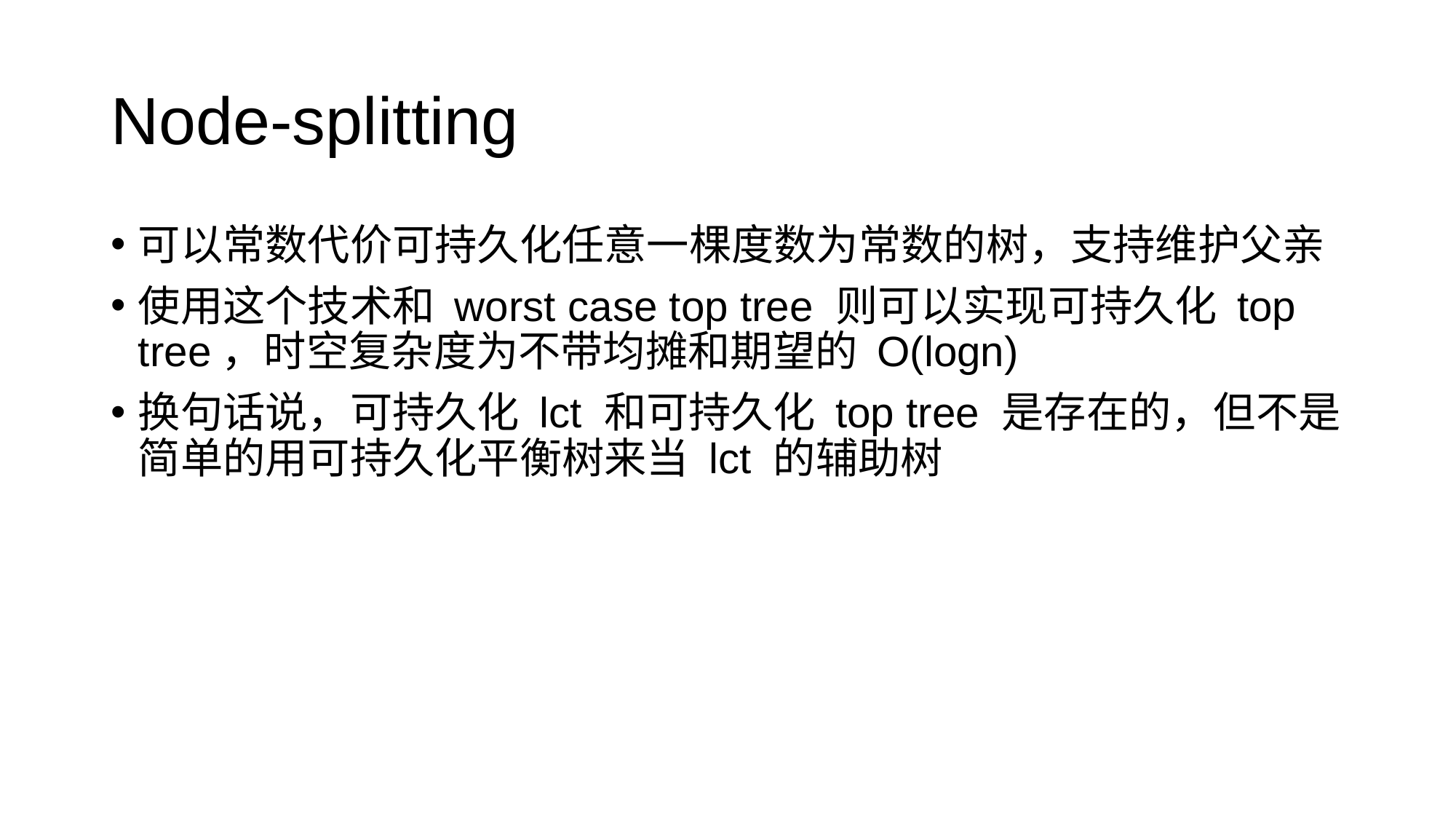

# Node-splitting
可以常数代价可持久化任意一棵度数为常数的树，支持维护父亲
使用这个技术和 worst case top tree 则可以实现可持久化 top tree，时空复杂度为不带均摊和期望的 O(logn)
换句话说，可持久化 lct 和可持久化 top tree 是存在的，但不是简单的用可持久化平衡树来当 lct 的辅助树